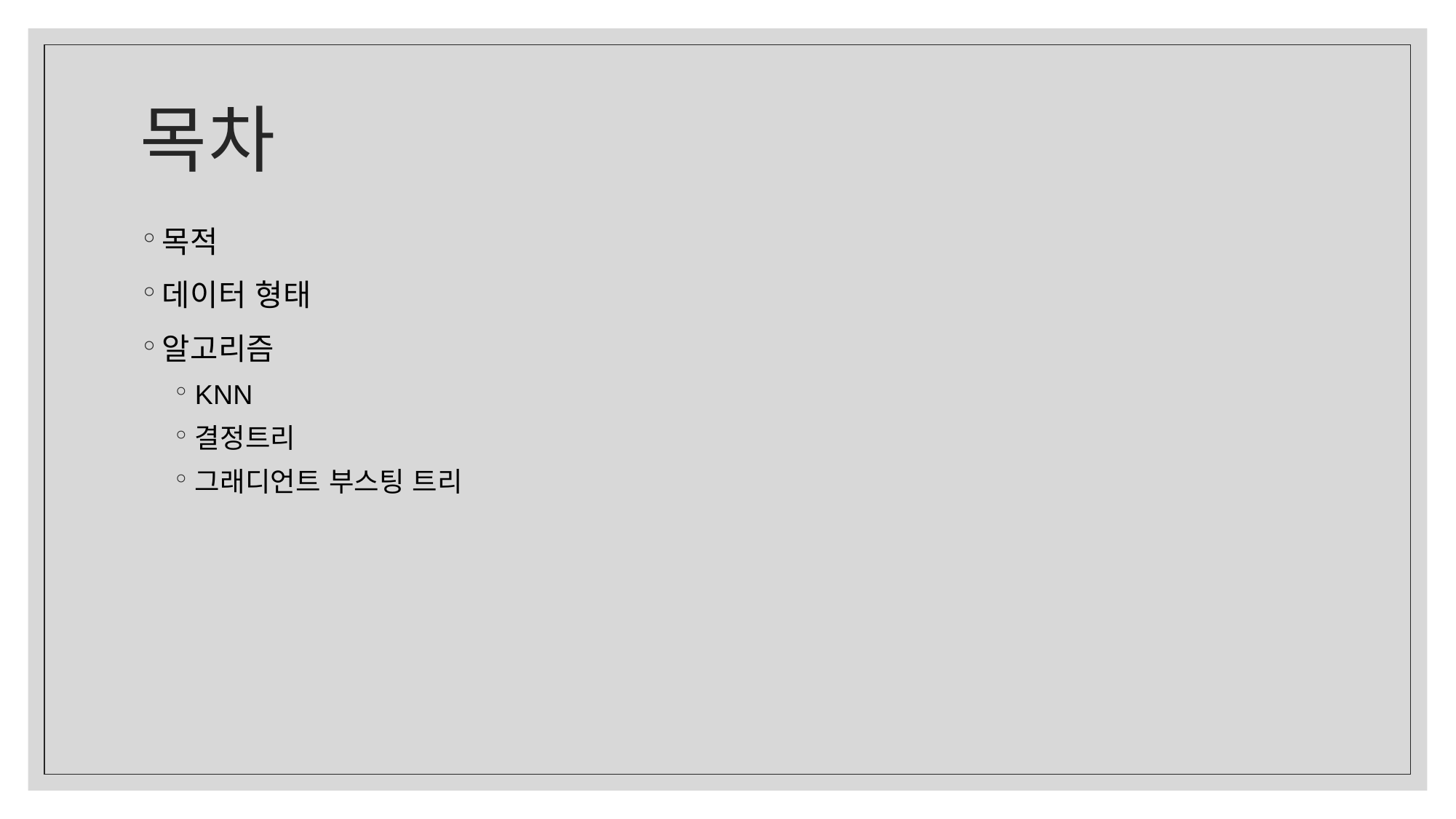

# 목차
목적
데이터 형태
알고리즘
KNN
결정트리
그래디언트 부스팅 트리